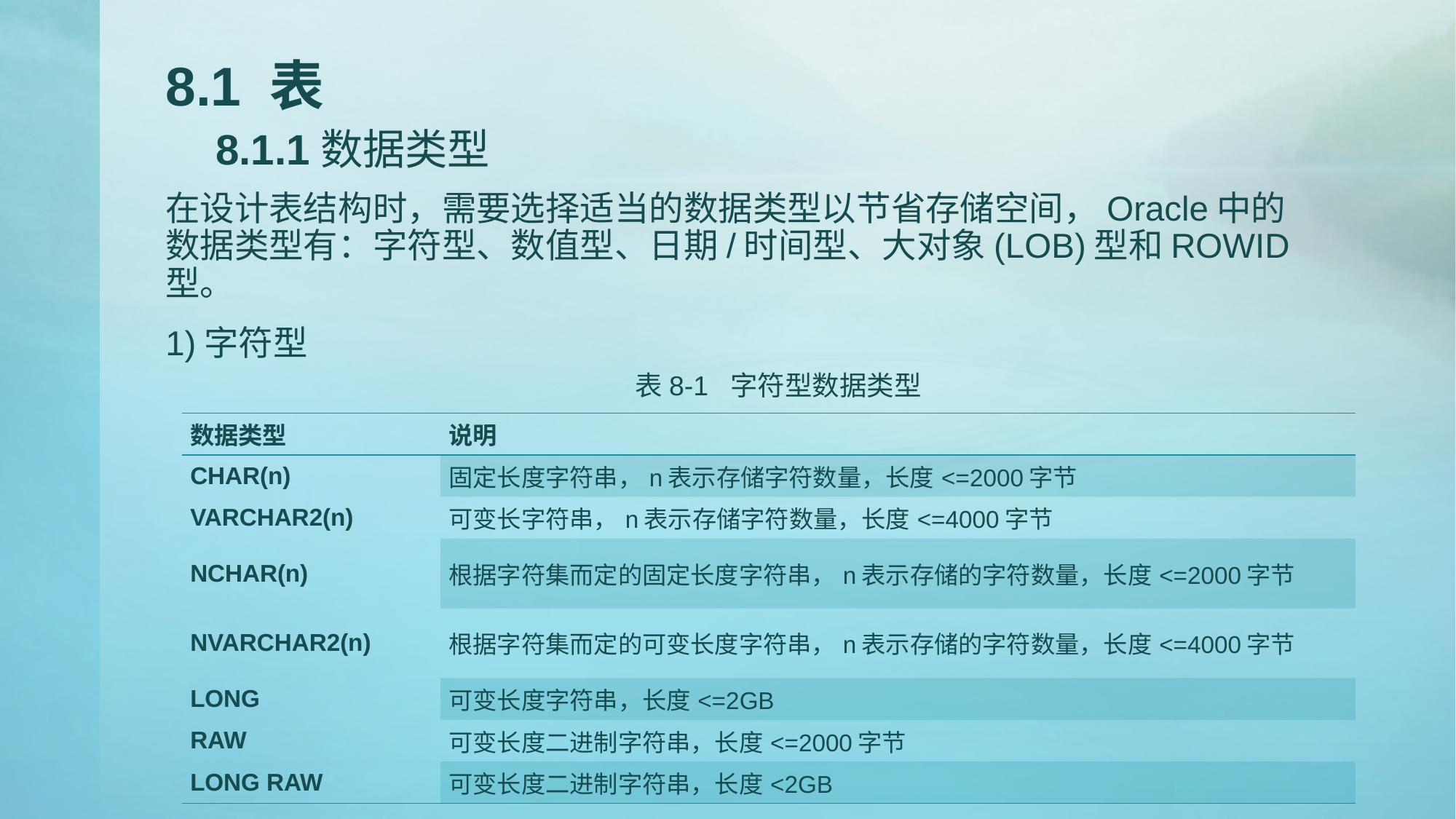

# 8.1 表 8.1.1数据类型
在设计表结构时，需要选择适当的数据类型以节省存储空间，Oracle中的数据类型有：字符型、数值型、日期/时间型、大对象(LOB)型和ROWID型。
1)字符型

表8-1  字符型数据类型

| 数据类型 | 说明 |
| --- | --- |
| CHAR(n) | 固定长度字符串，n表示存储字符数量，长度<=2000字节 |
| VARCHAR2(n) | 可变长字符串，n表示存储字符数量，长度<=4000字节 |
| NCHAR(n) | 根据字符集而定的固定长度字符串，n表示存储的字符数量，长度<=2000字节 |
| NVARCHAR2(n) | 根据字符集而定的可变长度字符串，n表示存储的字符数量，长度<=4000字节 |
| LONG | 可变长度字符串，长度<=2GB |
| RAW | 可变长度二进制字符串，长度<=2000字节 |
| LONG RAW | 可变长度二进制字符串，长度<2GB |